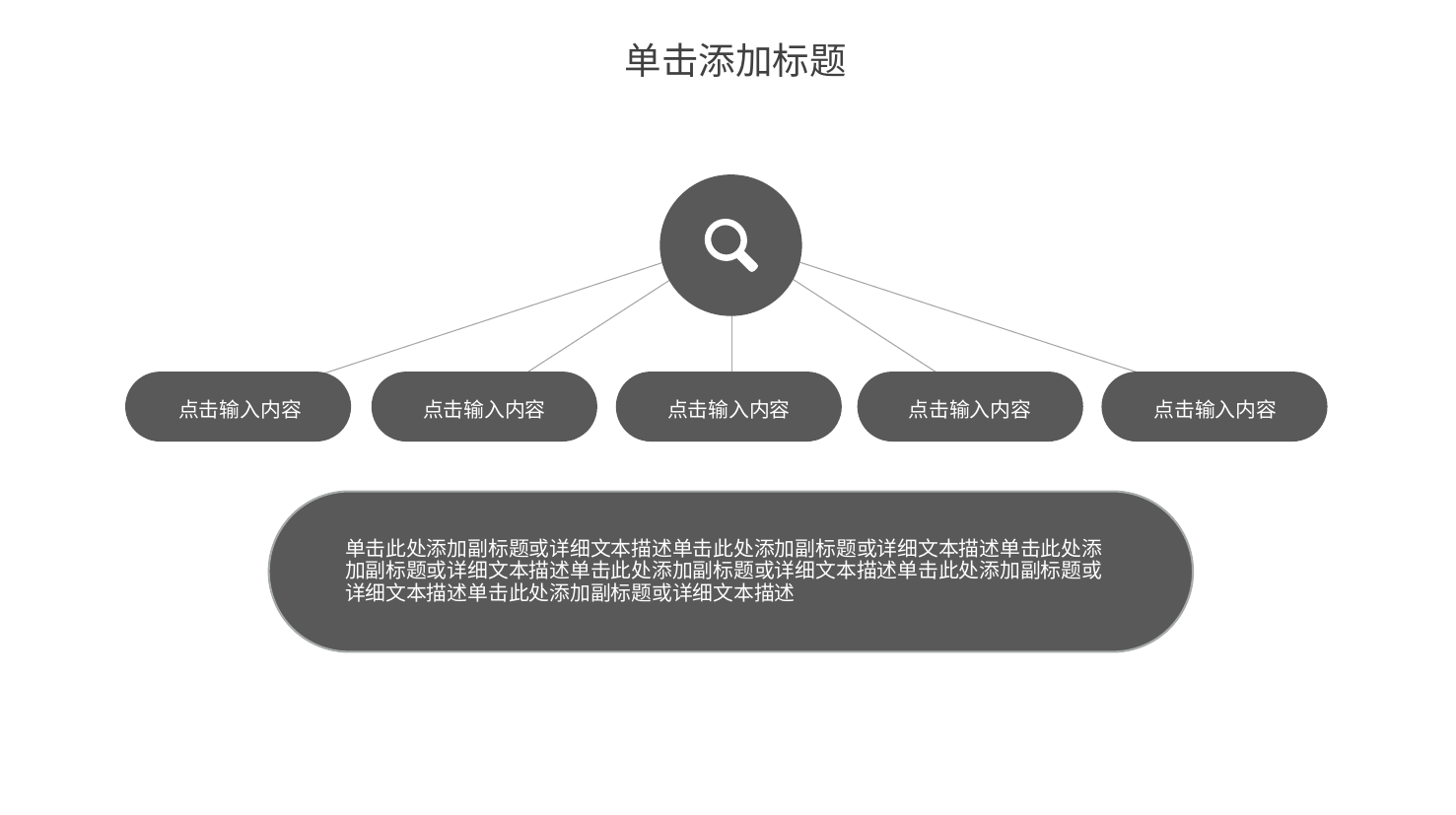

单击添加标题

点击输入内容
点击输入内容
点击输入内容
点击输入内容
点击输入内容

单击此处添加副标题或详细文本描述单击此处添加副标题或详细文本描述单击此处添加副标题或详细文本描述单击此处添加副标题或详细文本描述单击此处添加副标题或详细文本描述单击此处添加副标题或详细文本描述